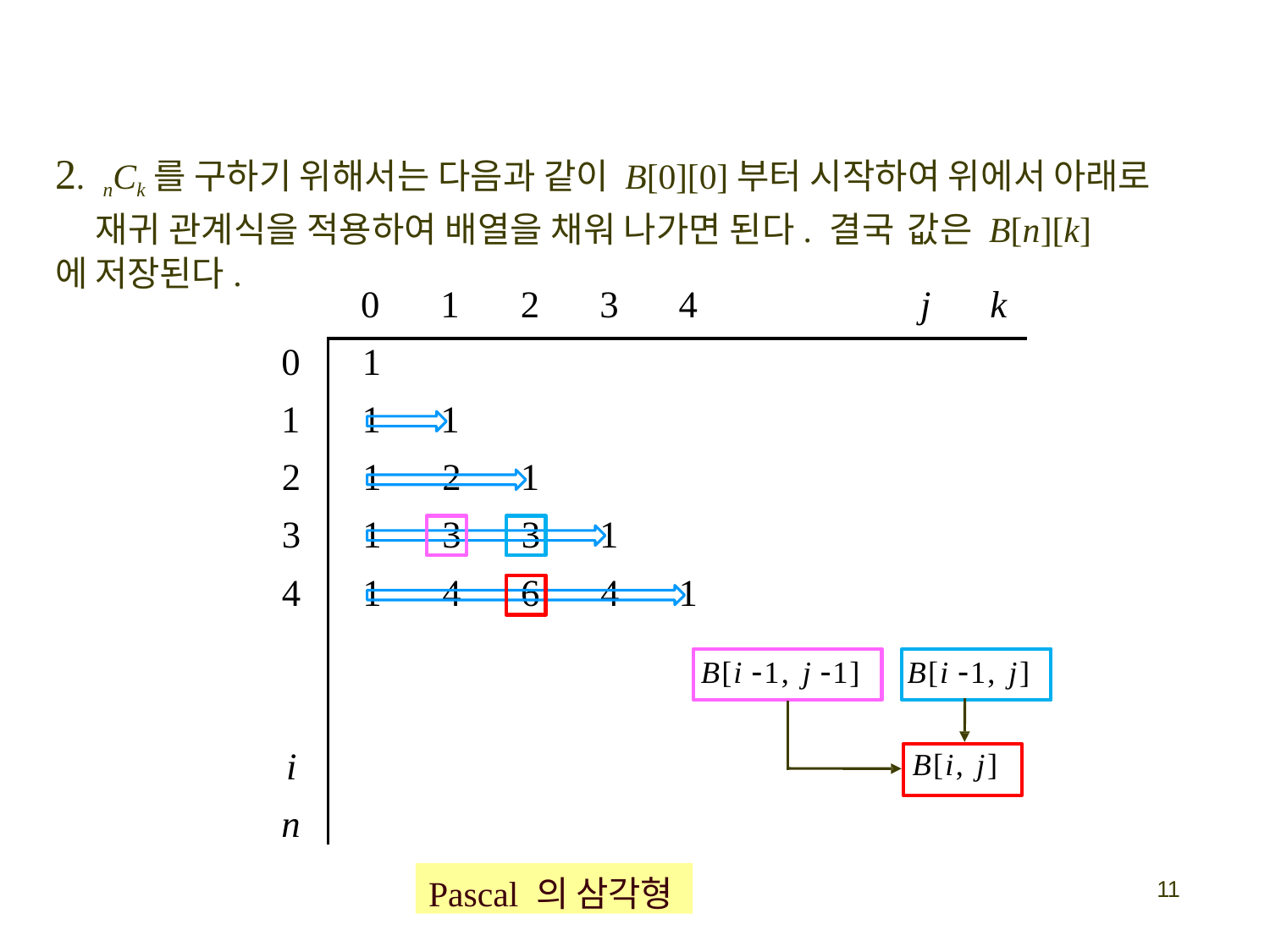

# 2.  nCk를 구하기 위해서는 다음과 같이 B[0][0]부터 시작하여 위에서 아래로 재귀 관계식을 적용하여 배열을 채워 나가면 된다. 결국 값은 B[n][k]
에 저장된다.
0	1	2	3	4	j	k
0	1
1	1	1
2	1	2	1
3	1	3	3	1
4	1	4	6	4	1

B[i −1, j −1]
B[i −1, j]
i n
B[i, j]
Pascal 의 삼각형
11